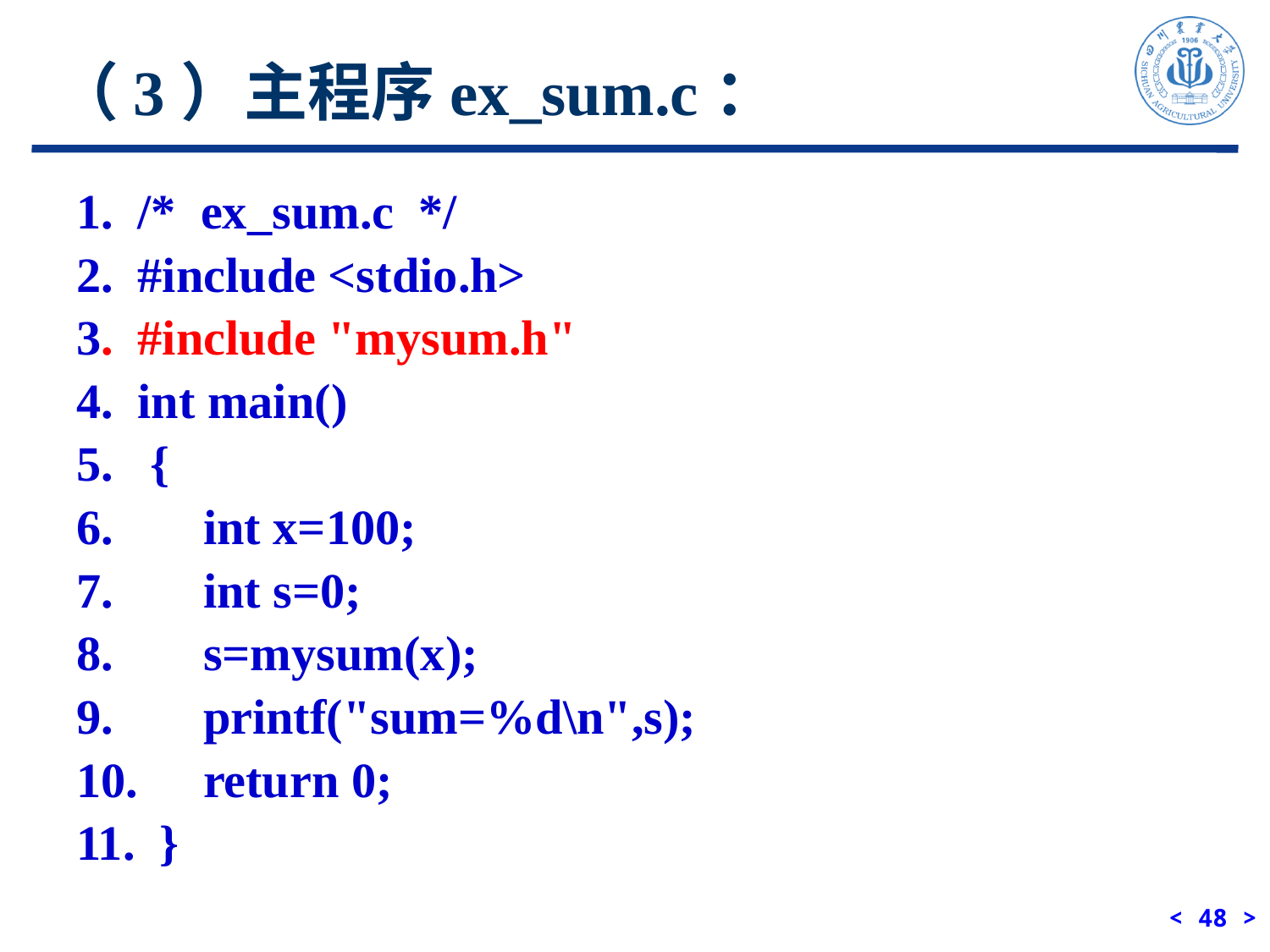

# （3）主程序ex_sum.c：
1.  /*  ex_sum.c  */
2.  #include <stdio.h>
3.  #include "mysum.h"
4.  int main()
5.   {
6.   	int x=100;
7.   	int s=0;
8.   	s=mysum(x);
9.   	printf("sum=%d\n",s);
10.  	return 0;
11.  }